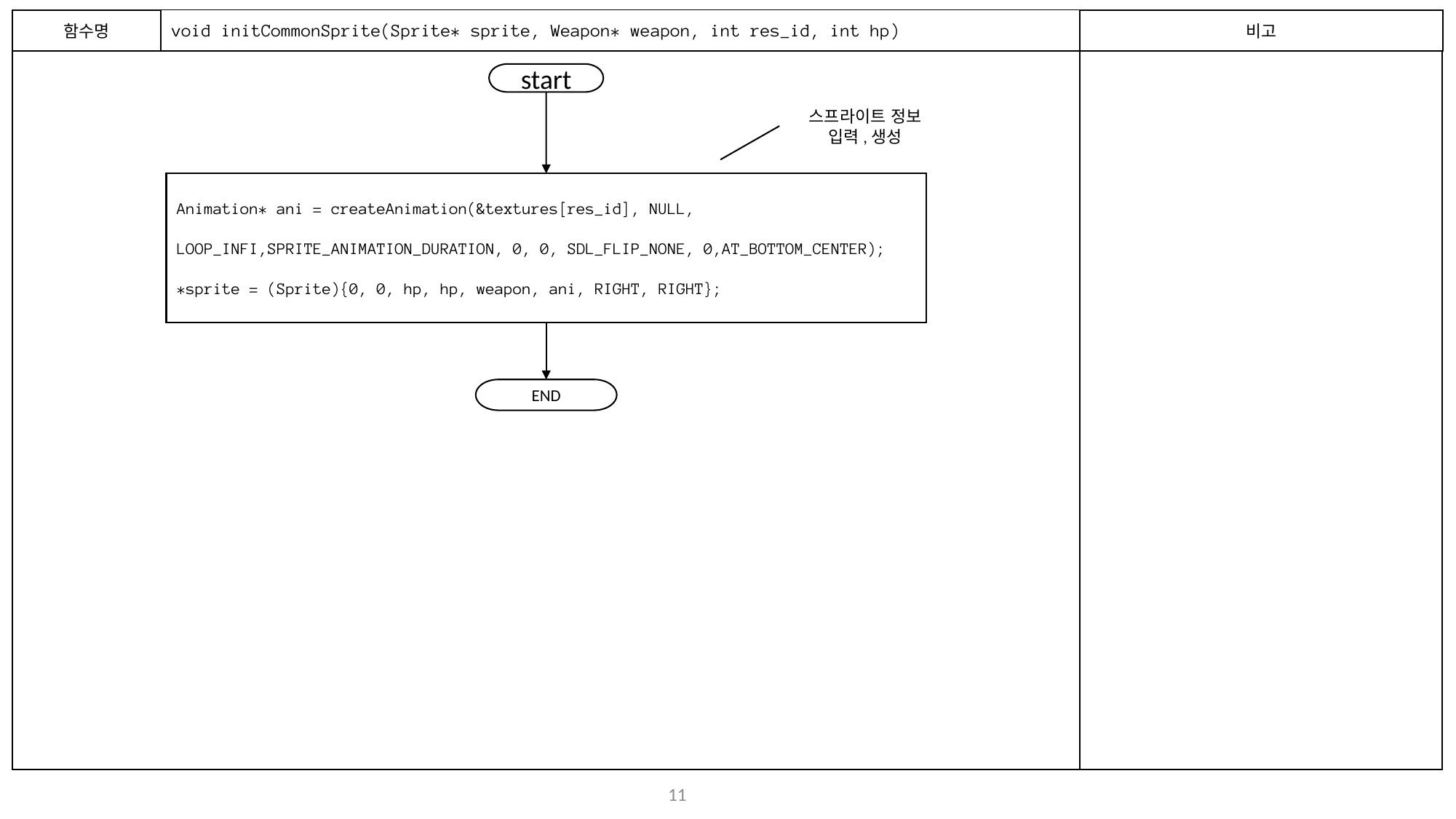

함수명
# void initCommonSprite(Sprite* sprite, Weapon* weapon, int res_id, int hp)
비고

start
스프라이트 정보 입력,생성
Animation* ani = createAnimation(&textures[res_id], NULL,

LOOP_INFI,SPRITE_ANIMATION_DURATION, 0, 0, SDL_FLIP_NONE, 0,AT_BOTTOM_CENTER);

*sprite = (Sprite){0, 0, hp, hp, weapon, ani, RIGHT, RIGHT};
END
11